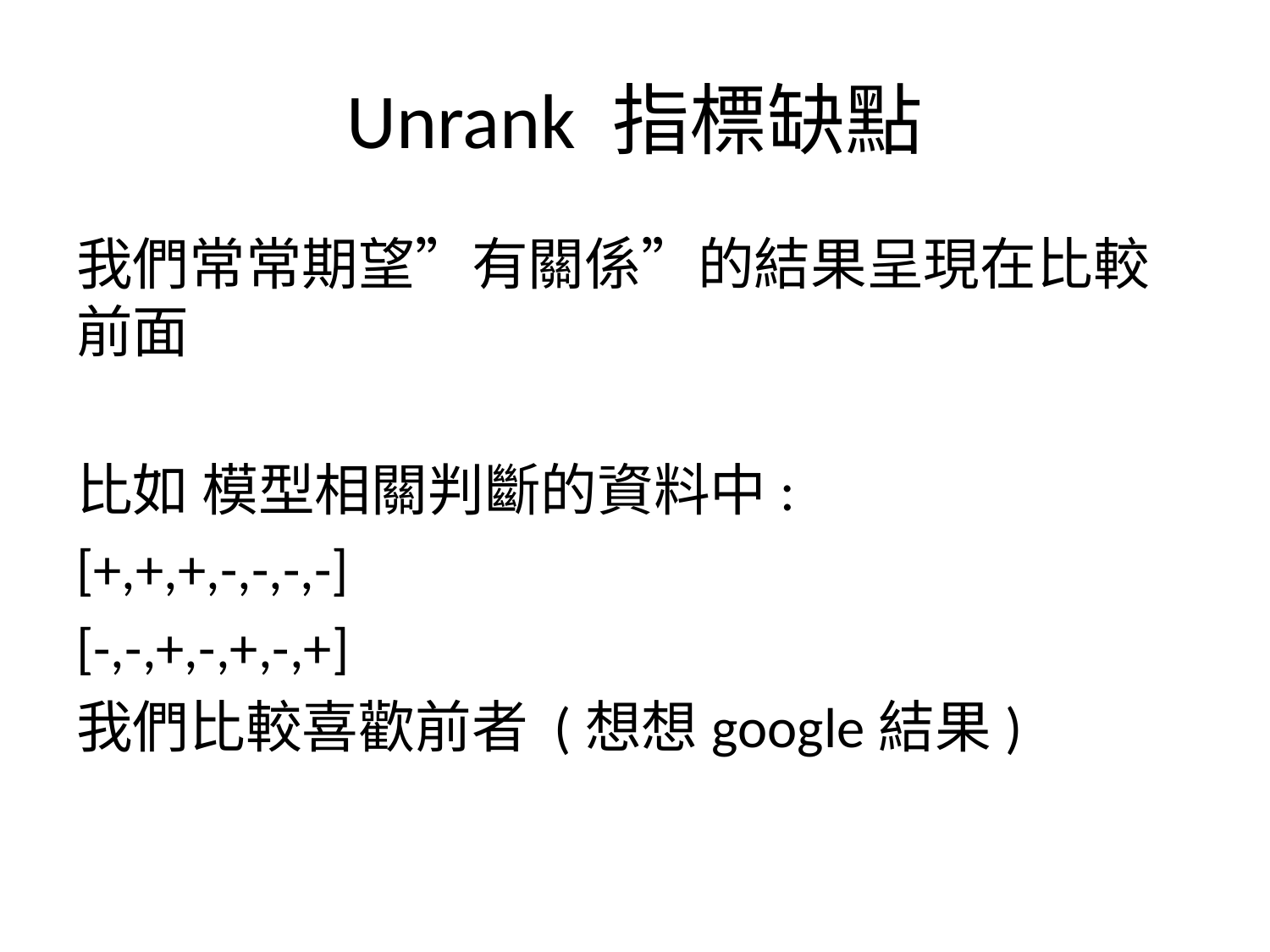

# Unrank 指標缺點
我們常常期望”有關係”的結果呈現在比較前面

比如 模型相關判斷的資料中:
[+,+,+,-,-,-,-]
[-,-,+,-,+,-,+]
我們比較喜歡前者 (想想google結果)